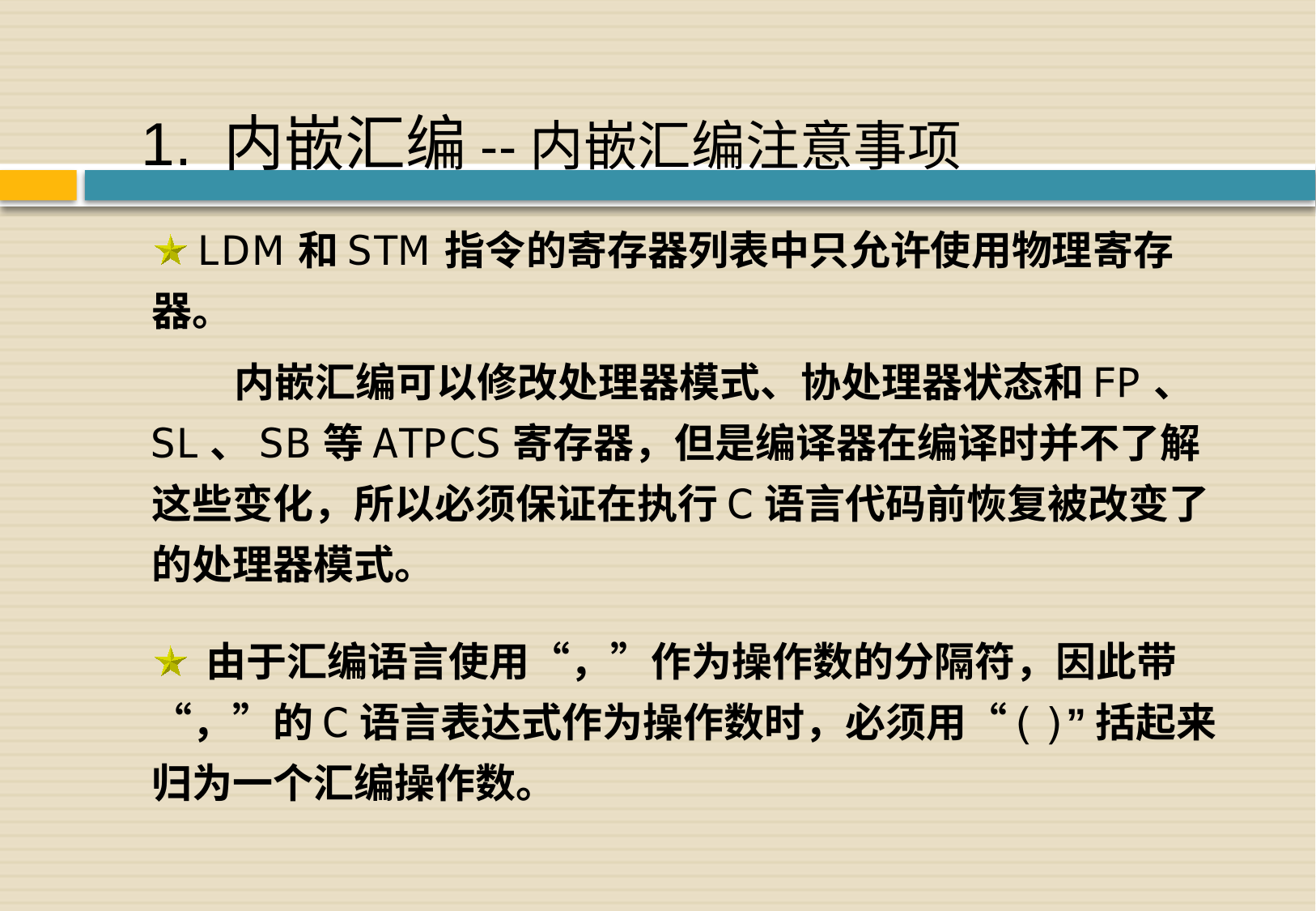

# 1. 内嵌汇编--内嵌汇编注意事项
 LDM和STM指令的寄存器列表中只允许使用物理寄存器。
        内嵌汇编可以修改处理器模式、协处理器状态和FP、SL、SB等ATPCS寄存器，但是编译器在编译时并不了解这些变化，所以必须保证在执行C语言代码前恢复被改变了的处理器模式。
 由于汇编语言使用“，”作为操作数的分隔符，因此带“，”的C语言表达式作为操作数时，必须用“( )”括起来归为一个汇编操作数。